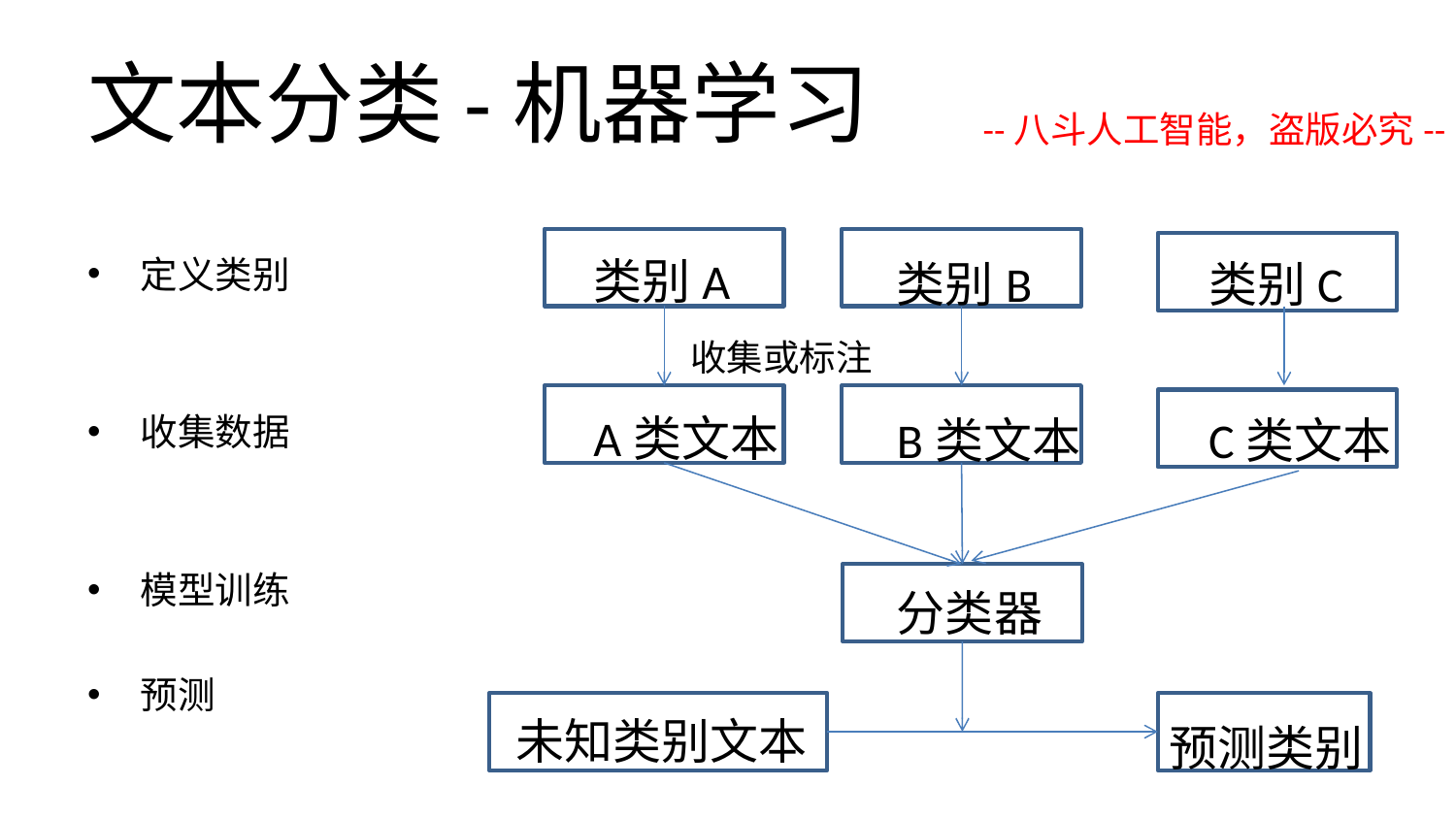

# 文本分类-机器学习
--八斗人工智能，盗版必究--

定义类别

收集数据

模型训练

预测

类别A
类别C
类别B
收集或标注

A类文本
B类文本
C类文本

分类器

未知类别文本
预测类别